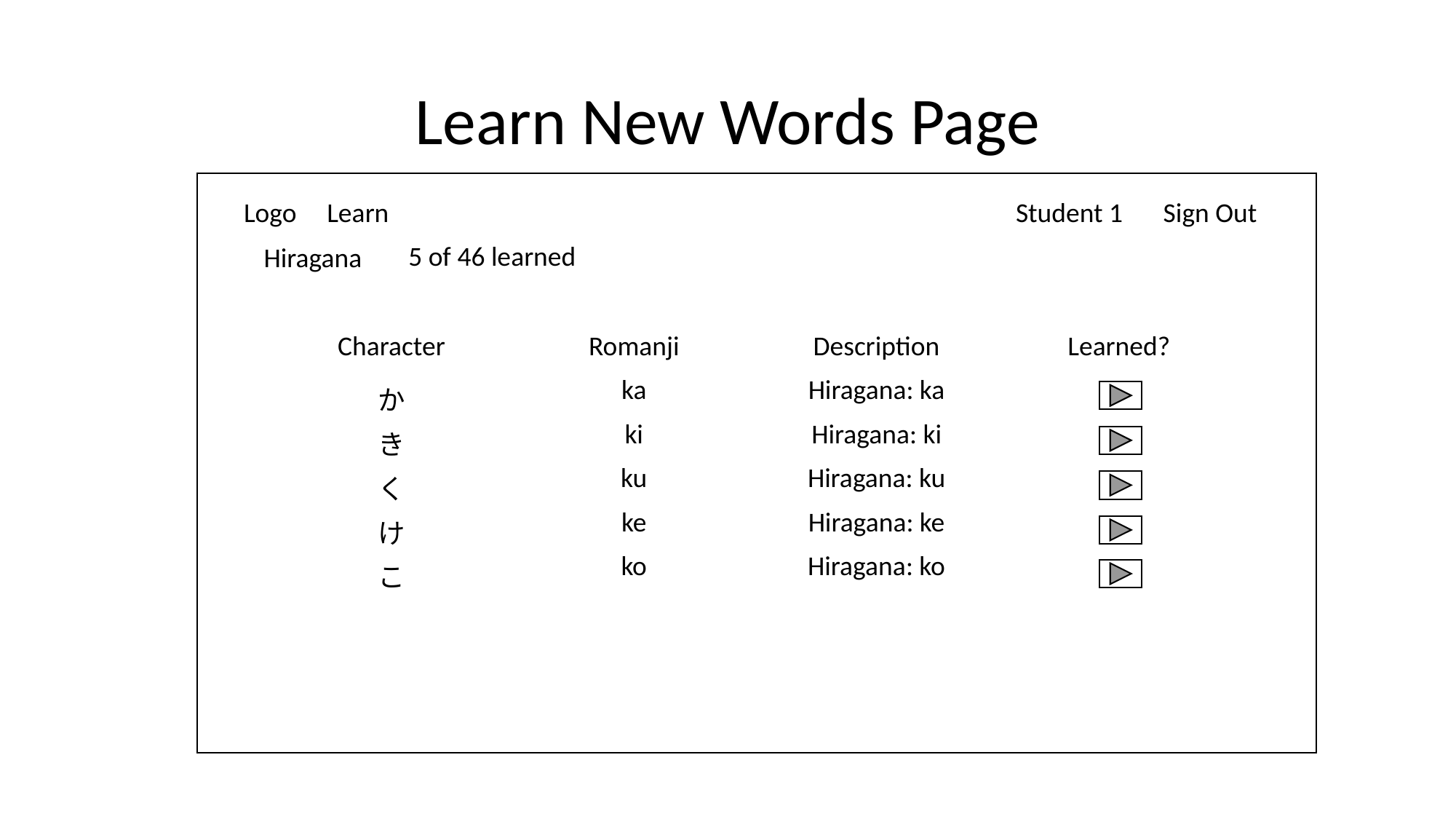

# Learn New Words Page

Logo
Learn
Student 1
Sign Out
5 of 46 learned
Hiragana
| Character | Romanji | Description | Learned? |
| --- | --- | --- | --- |
| か | ka | Hiragana: ka |  |
| き | ki | Hiragana: ki |  |
| く | ku | Hiragana: ku |  |
| け | ke | Hiragana: ke |  |
| こ | ko | Hiragana: ko |  |